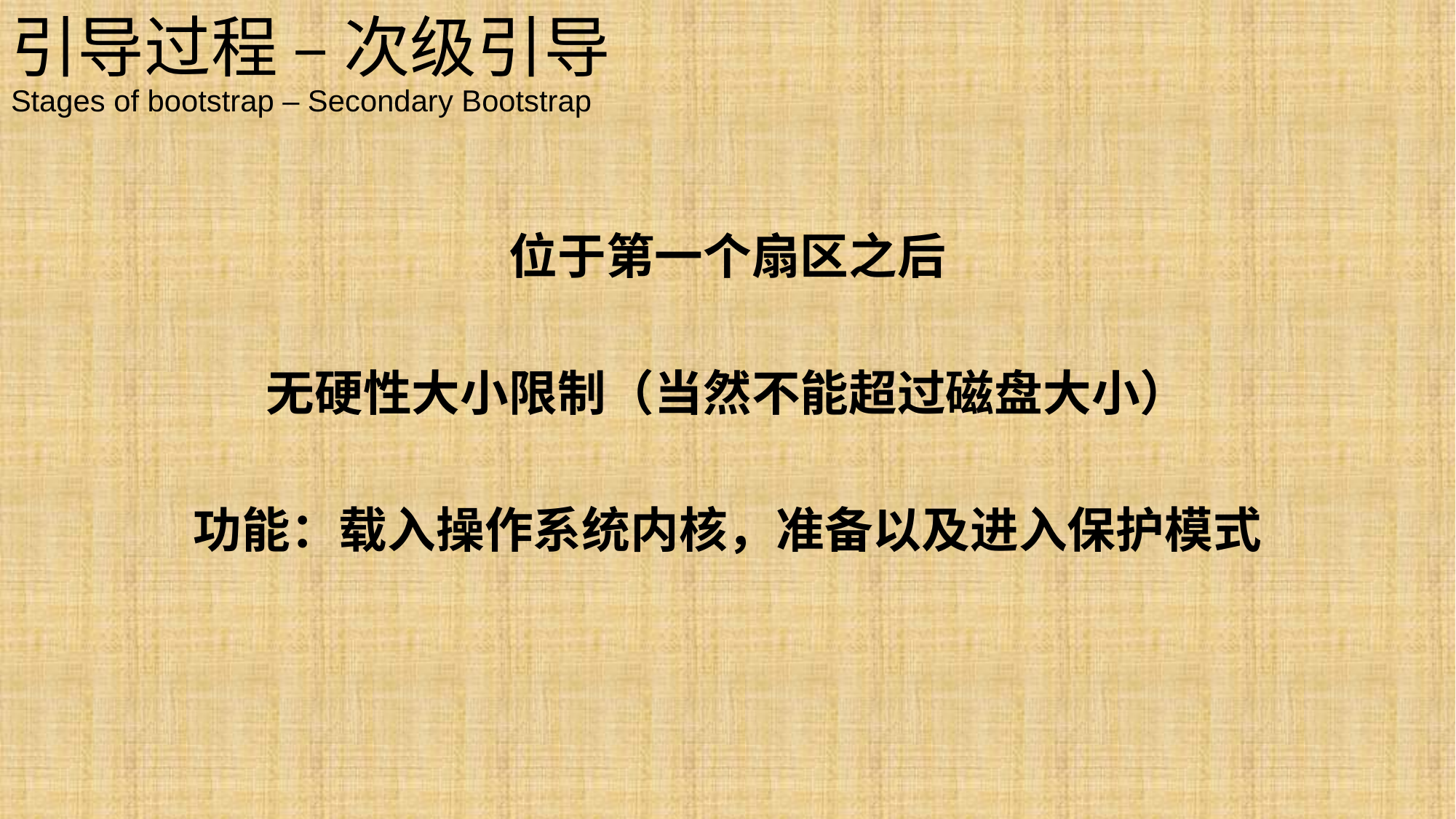

# 引导过程 – 次级引导 Stages of bootstrap – Secondary Bootstrap
位于第一个扇区之后
无硬性大小限制（当然不能超过磁盘大小）
功能：载入操作系统内核，准备以及进入保护模式